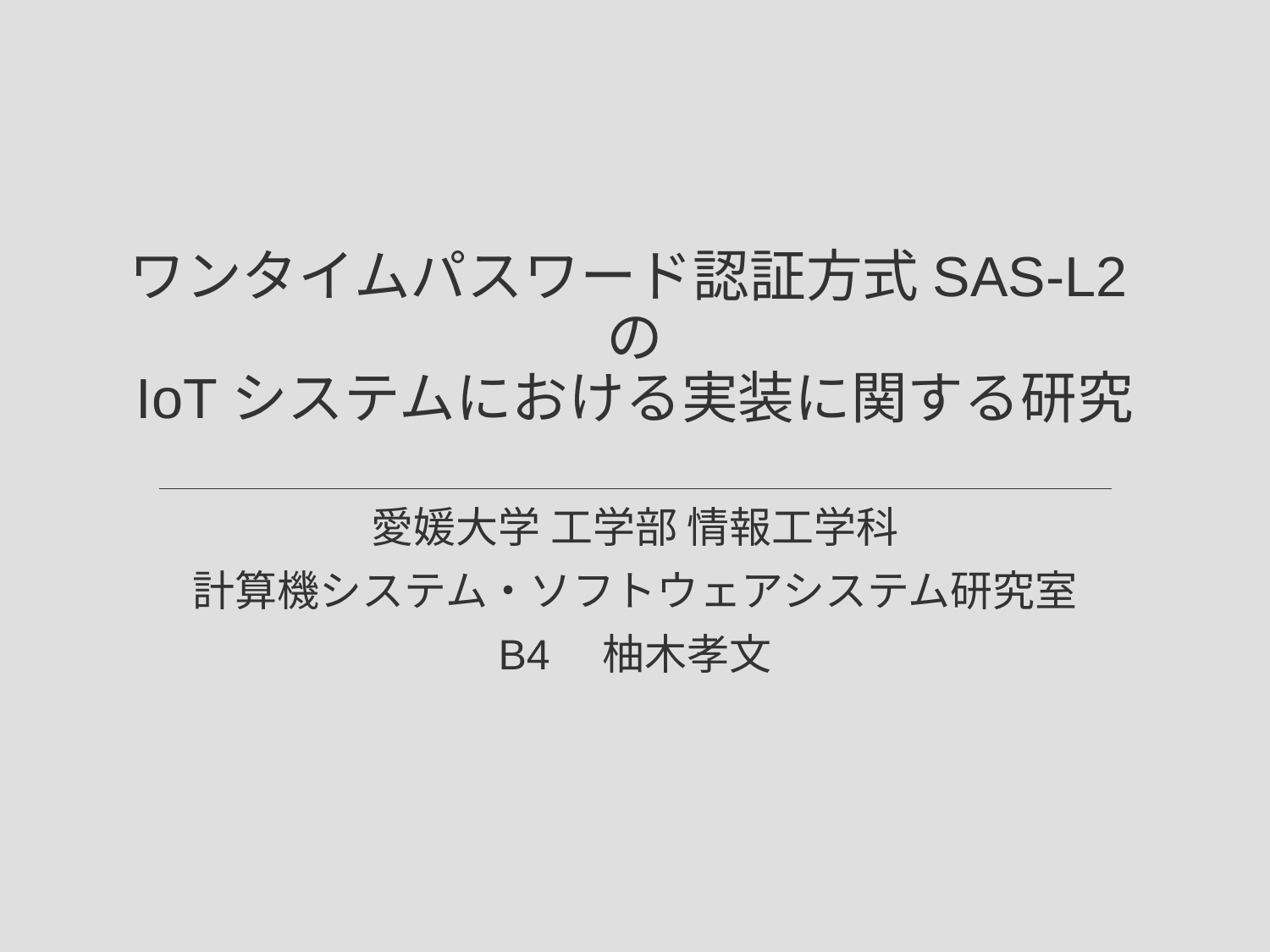

# ワンタイムパスワード認証方式SAS-L2の IoTシステムにおける実装に関する研究
愛媛大学 工学部 情報工学科
計算機システム・ソフトウェアシステム研究室
B4　柚木孝文